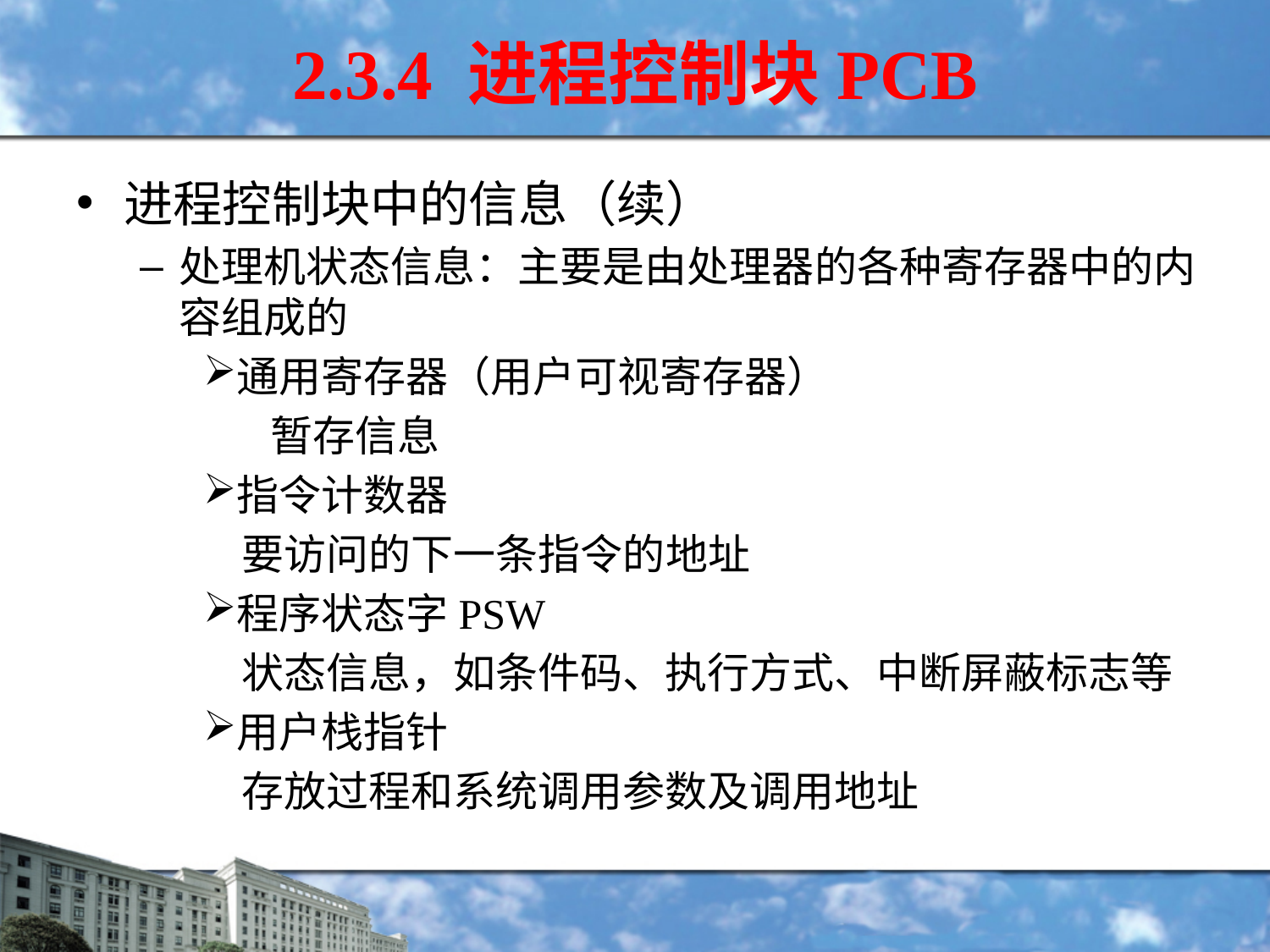

2.3.4 进程控制块PCB
进程控制块中的信息（续）
处理机状态信息：主要是由处理器的各种寄存器中的内容组成的
通用寄存器（用户可视寄存器）
      暂存信息
指令计数器
   要访问的下一条指令的地址
程序状态字PSW
   状态信息，如条件码、执行方式、中断屏蔽标志等
用户栈指针
   存放过程和系统调用参数及调用地址